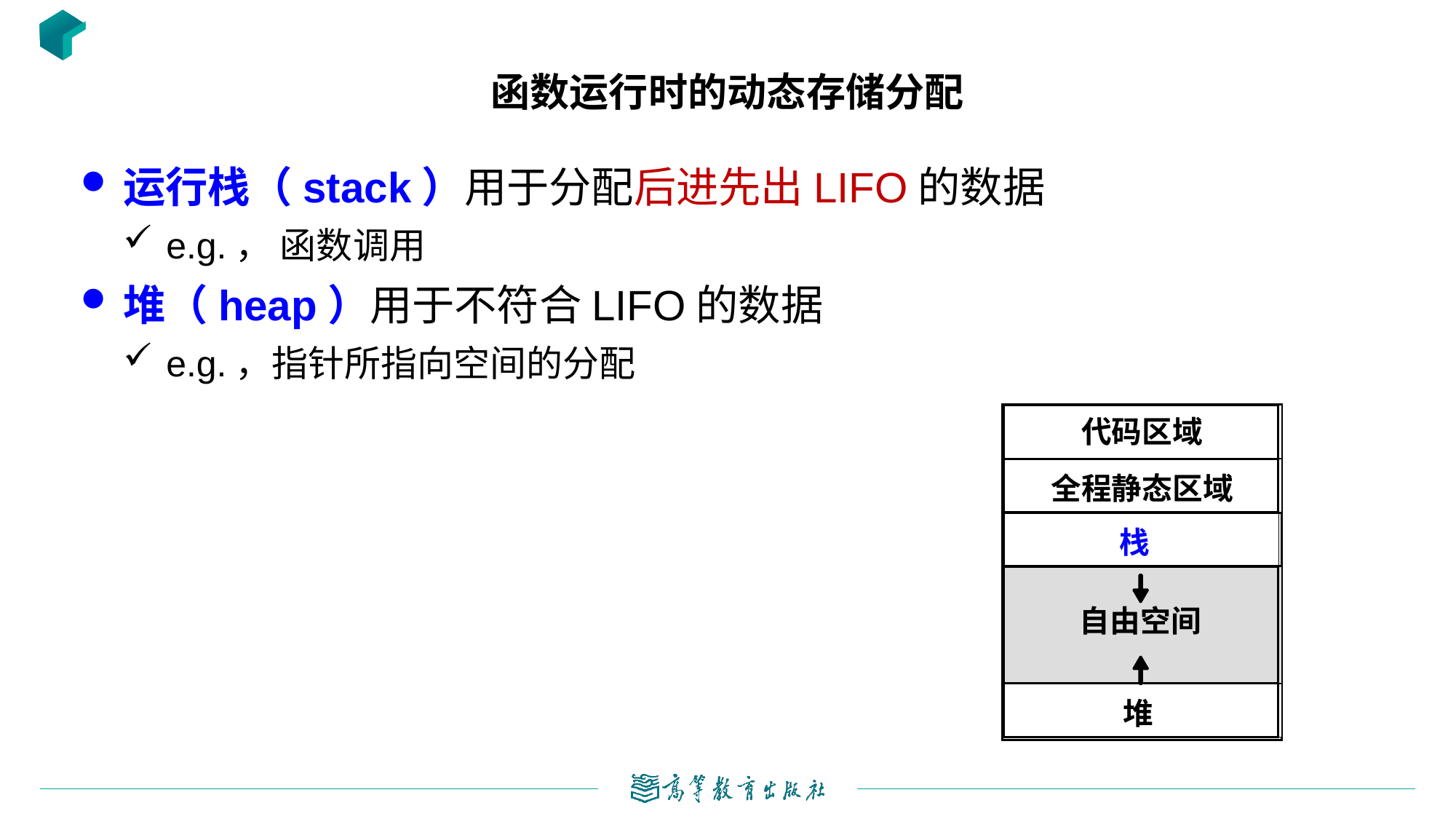

# 函数运行时的动态存储分配
运行栈（stack）用于分配后进先出LIFO的数据
e.g.， 函数调用
堆（heap）用于不符合LIFO的数据
e.g.，指针所指向空间的分配

代码区域
代码区域

全程静态区域
/
全程
静态区域

栈
栈

自由空间
自由空间

堆
堆